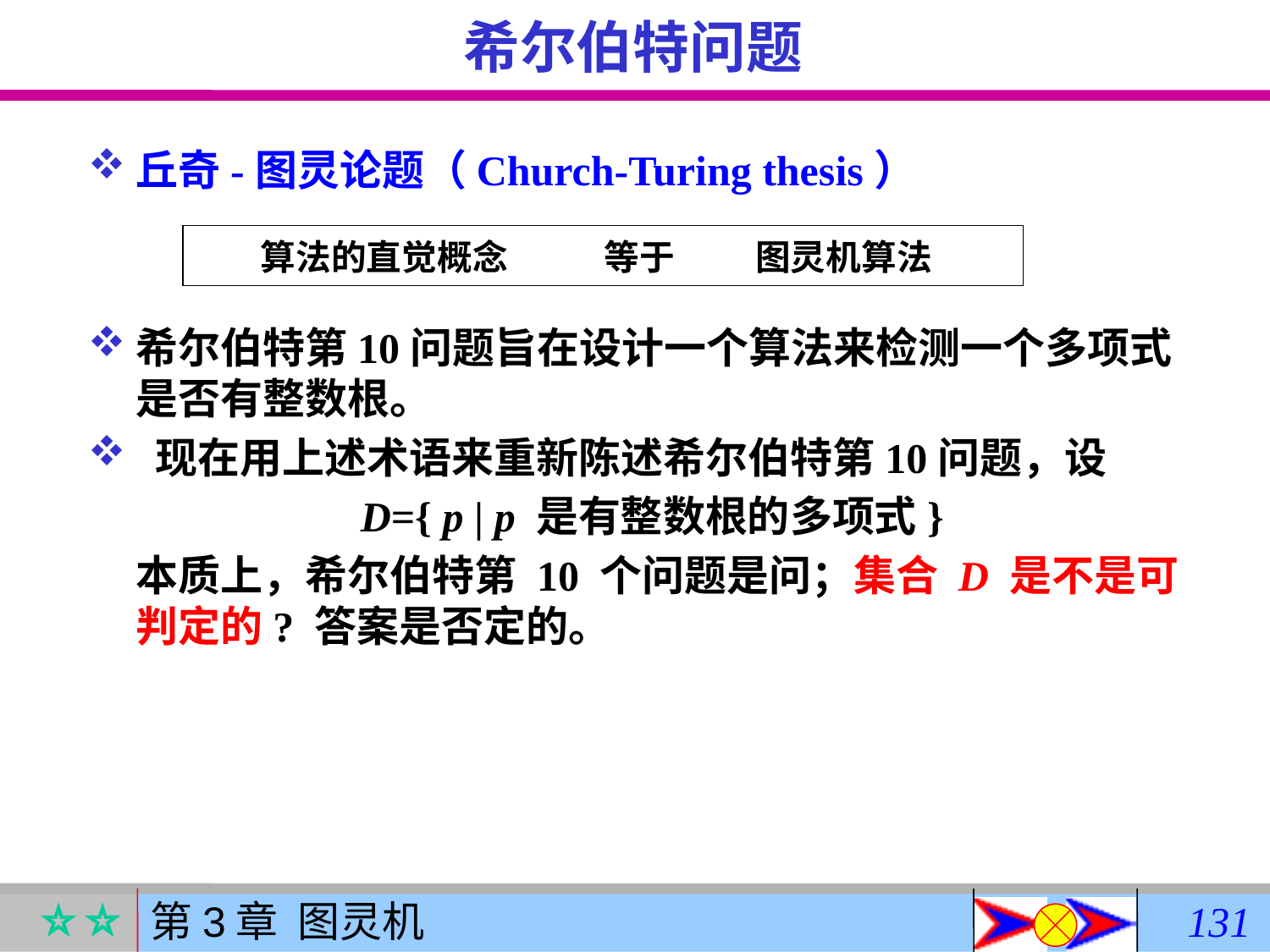

131
# 希尔伯特问题
丘奇-图灵论题（Church-Turing thesis）

希尔伯特第10问题旨在设计一个算法来检测一个多项式是否有整数根。
 现在用上述术语来重新陈述希尔伯特第10问题，设
 D={ p | p 是有整数根的多项式}
    本质上，希尔伯特第 10 个问题是问；集合 D 是不是可判定的? 答案是否定的。

    算法的直觉概念            等于          图灵机算法